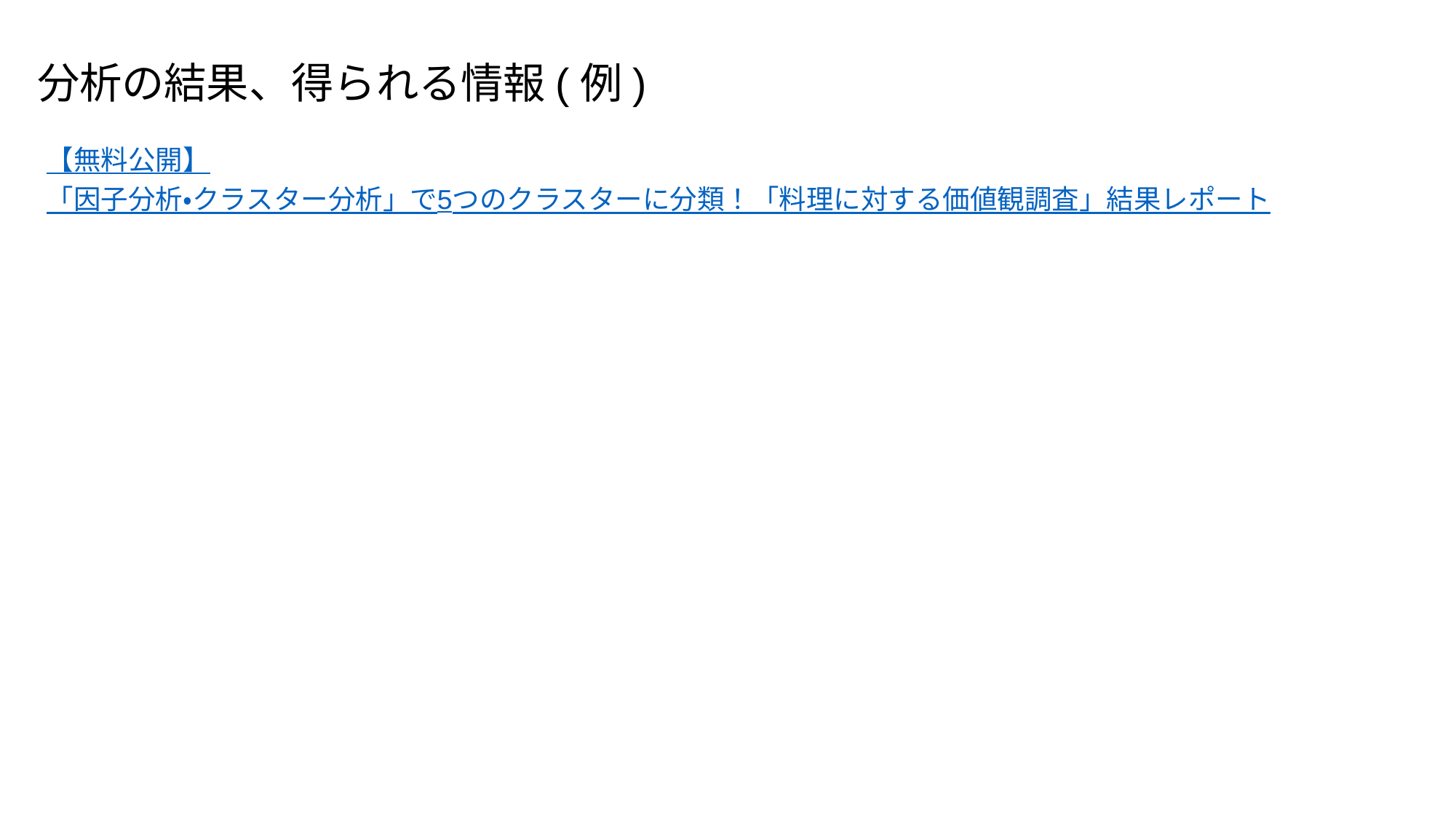

分析の結果、得られる情報(例)
【無料公開】
「因子分析・クラスター分析」で5つのクラスターに分類！「料理に対する価値観調査」結果レポート